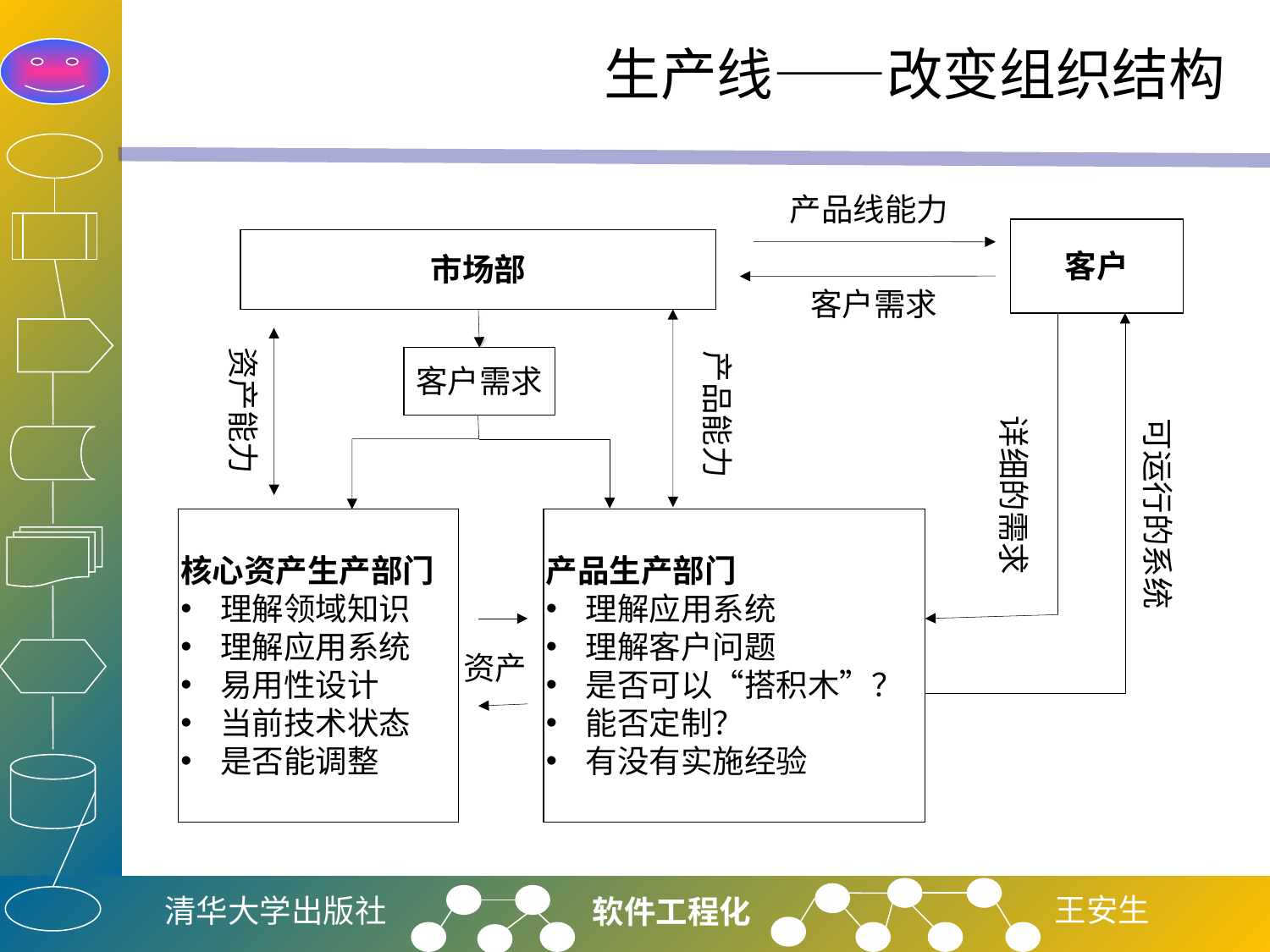

# 生产线——改变组织结构

产品线能力
客户
市场部
客户需求

资产能力
产品能力
客户需求
可运行的系统
详细的需求

核心资产生产部门
理解领域知识
理解应用系统
易用性设计
当前技术状态
是否能调整
产品生产部门
理解应用系统
理解客户问题
是否可以“搭积木”？
能否定制？
有没有实施经验
资产